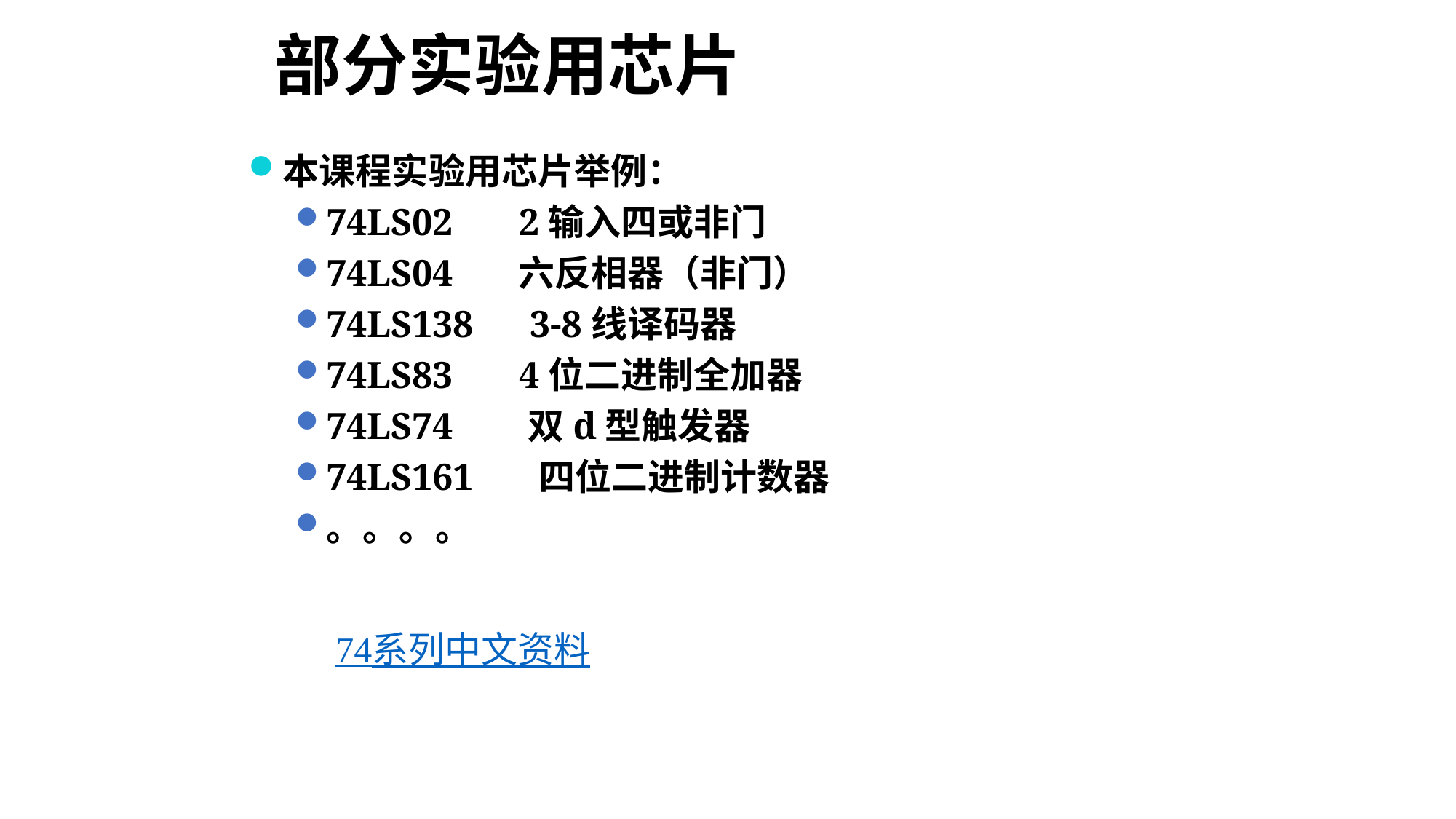

# 部分实验用芯片
本课程实验用芯片举例：
74LS02       2输入四或非门
74LS04      六反相器（非门）
74LS138      3-8线译码器
74LS83       4位二进制全加器
74LS74       双d型触发器
74LS161      四位二进制计数器
。。。。
74系列中文资料